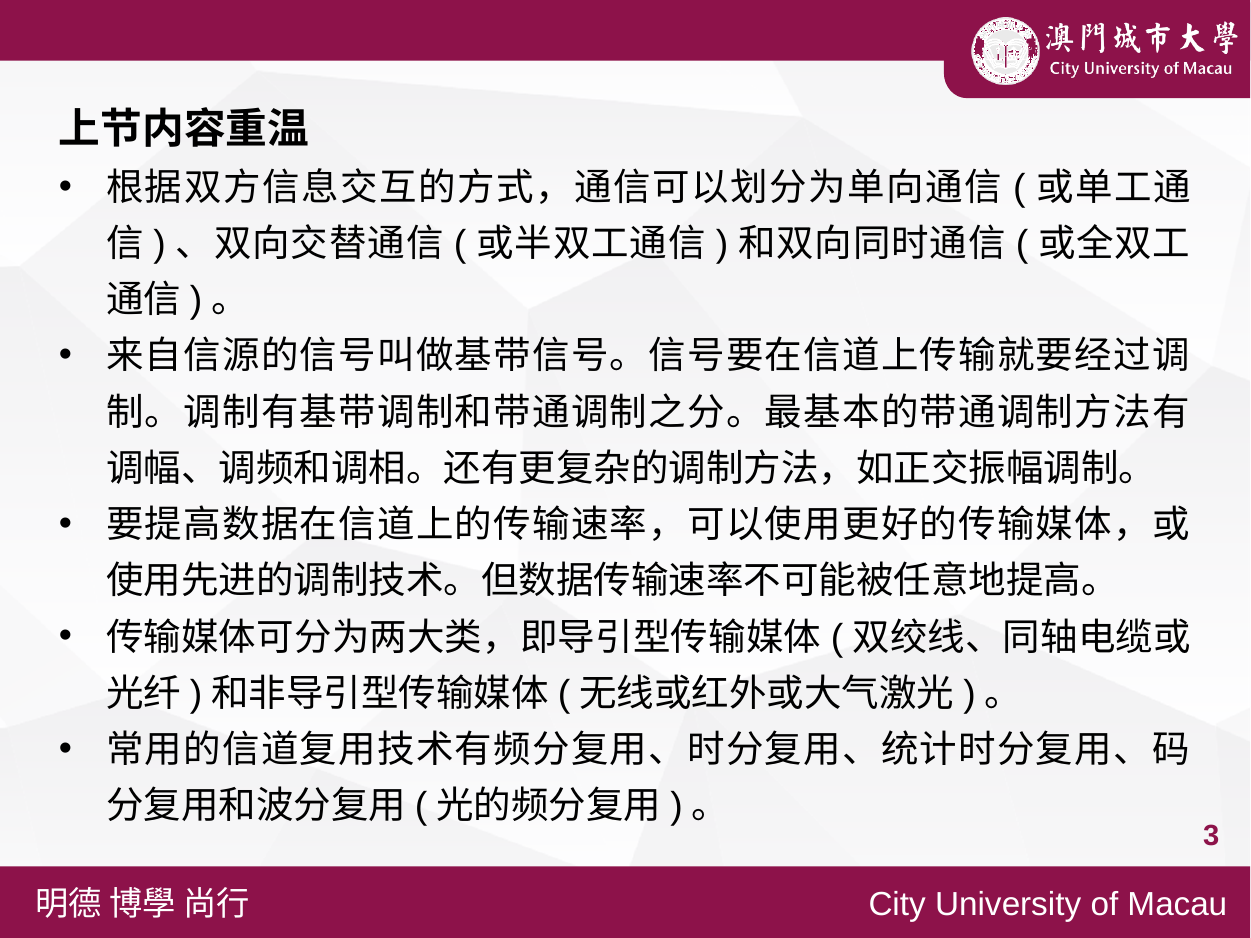

上节内容重温
根据双方信息交互的方式，通信可以划分为单向通信(或单工通信)、双向交替通信(或半双工通信)和双向同时通信(或全双工通信)。
来自信源的信号叫做基带信号。信号要在信道上传输就要经过调制。调制有基带调制和带通调制之分。最基本的带通调制方法有调幅、调频和调相。还有更复杂的调制方法，如正交振幅调制。
要提高数据在信道上的传输速率，可以使用更好的传输媒体，或使用先进的调制技术。但数据传输速率不可能被任意地提高。
传输媒体可分为两大类，即导引型传输媒体(双绞线、同轴电缆或光纤)和非导引型传输媒体(无线或红外或大气激光)。
常用的信道复用技术有频分复用、时分复用、统计时分复用、码分复用和波分复用(光的频分复用)。
3